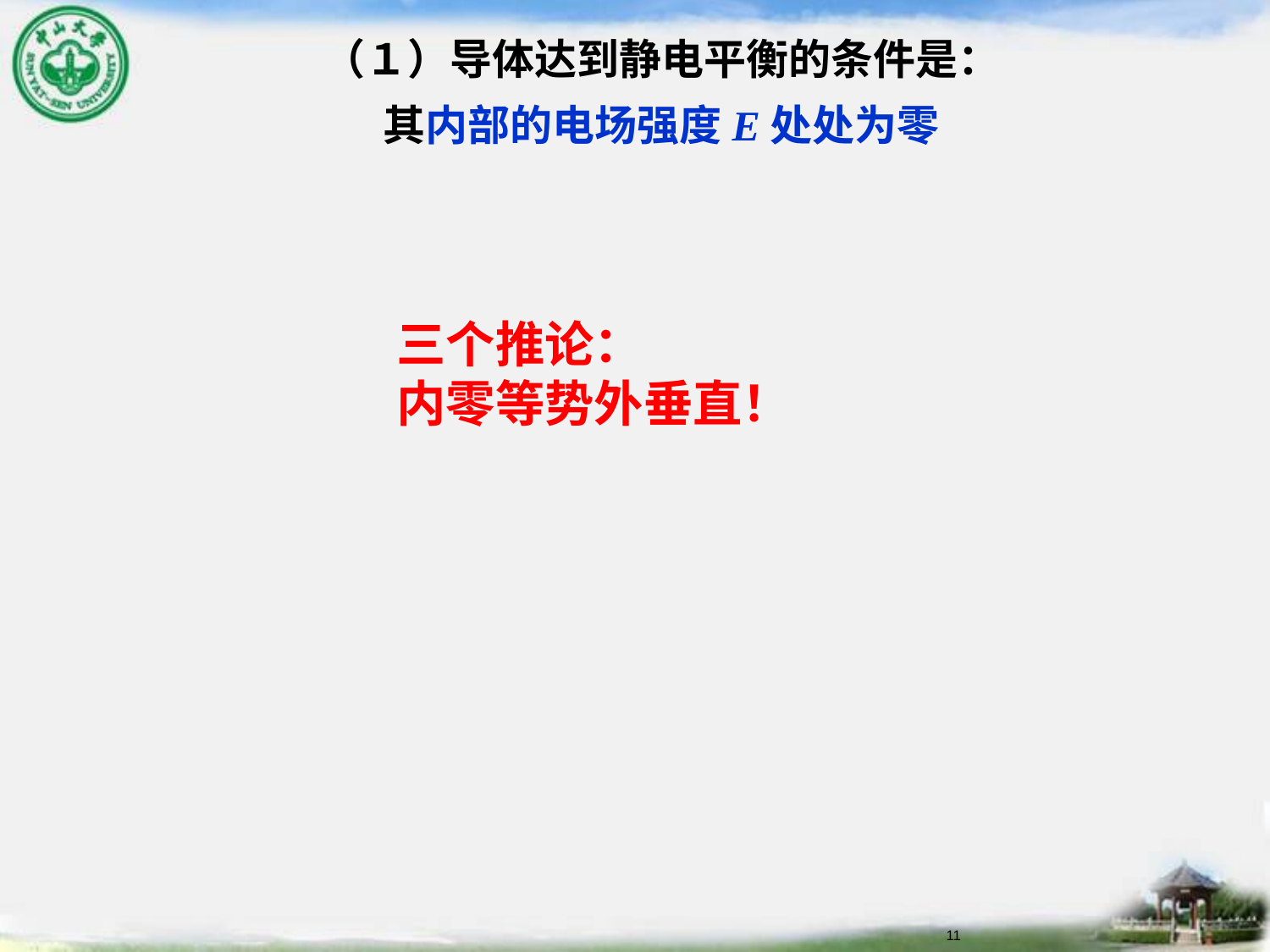

（１）导体达到静电平衡的条件是：
其内部的电场强度E处处为零
三个推论：
内零等势外垂直！
11